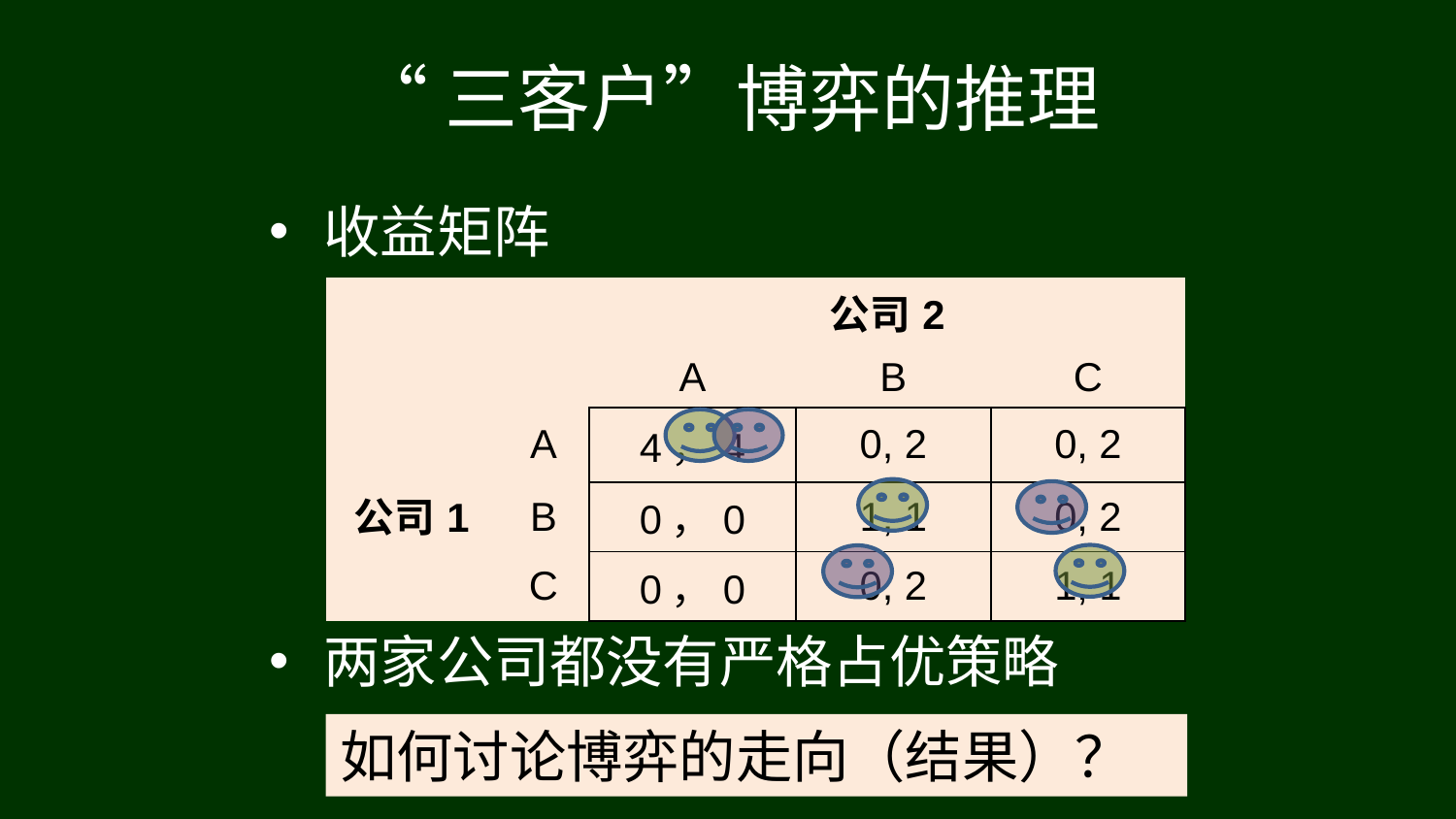

# “三客户”博弈的推理
收益矩阵
|  |  | 公司2 |  |  |
| --- | --- | --- | --- | --- |
|  |  | A | B | C |
| 公司1 | A | 4，4 | 0, 2 | 0, 2 |
|  | B | 0，0 | 1, 1 | 0, 2 |
|  | C | 0，0 | 0, 2 | 1, 1 |

两家公司都没有严格占优策略
如何讨论博弈的走向（结果）？